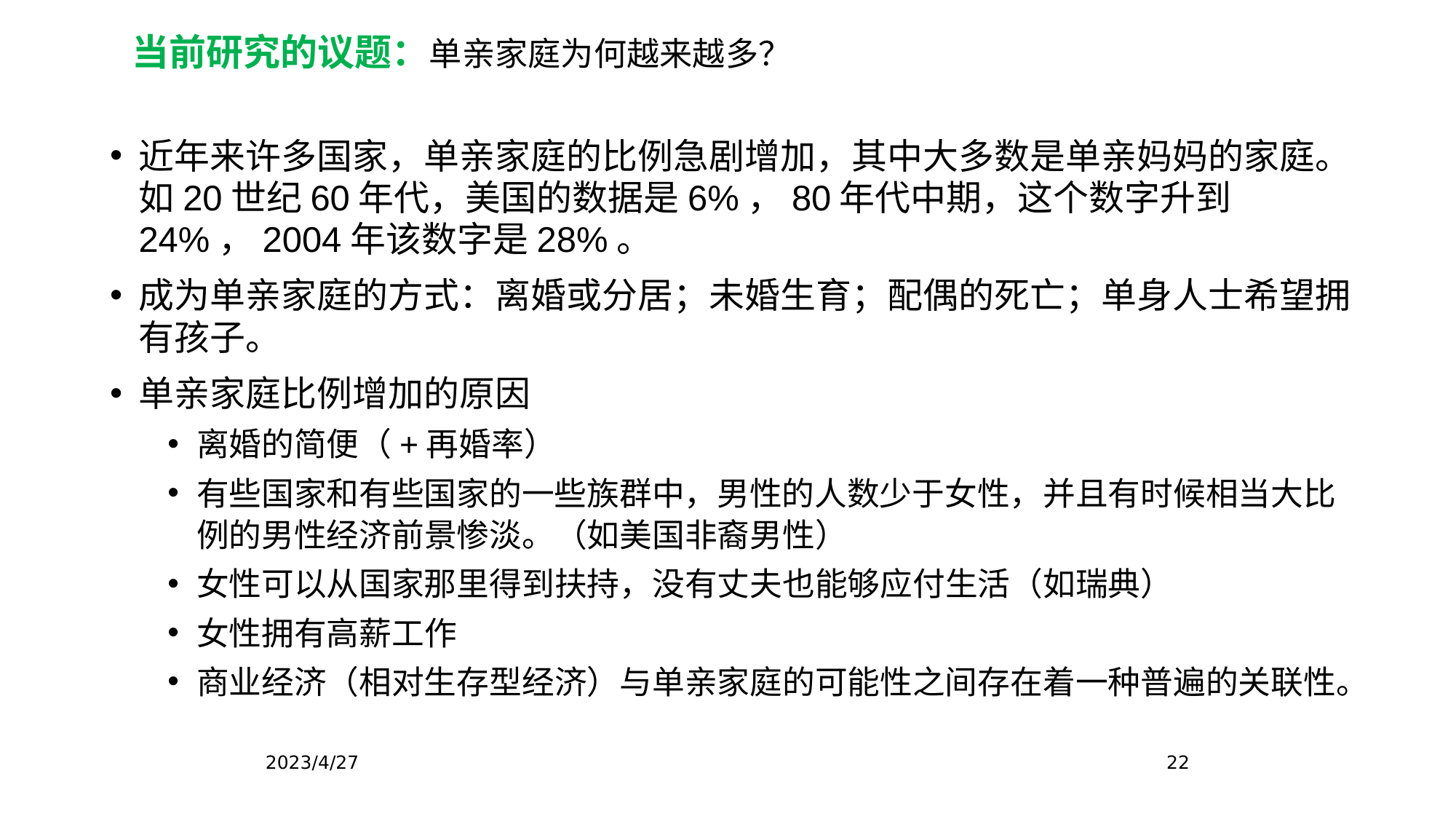

当前研究的议题：单亲家庭为何越来越多？
近年来许多国家，单亲家庭的比例急剧增加，其中大多数是单亲妈妈的家庭。如20世纪60年代，美国的数据是6%，80年代中期，这个数字升到24%，2004年该数字是28%。
成为单亲家庭的方式：离婚或分居；未婚生育；配偶的死亡；单身人士希望拥有孩子。
单亲家庭比例增加的原因
离婚的简便（+再婚率）
有些国家和有些国家的一些族群中，男性的人数少于女性，并且有时候相当大比例的男性经济前景惨淡。（如美国非裔男性）
女性可以从国家那里得到扶持，没有丈夫也能够应付生活（如瑞典）
女性拥有高薪工作
商业经济（相对生存型经济）与单亲家庭的可能性之间存在着一种普遍的关联性。
2023/4/27
22